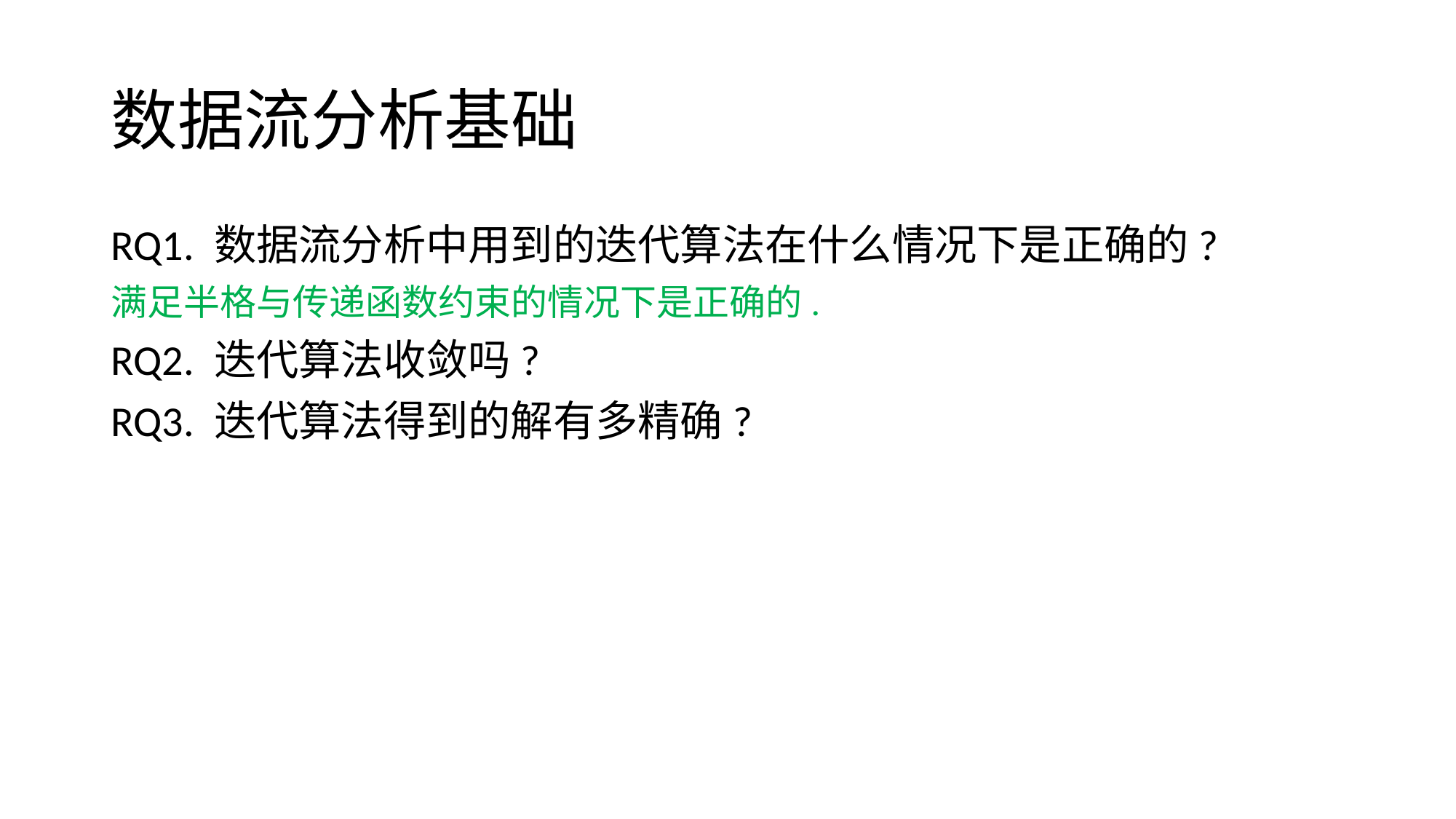

# 数据流分析基础
RQ1. 数据流分析中用到的迭代算法在什么情况下是正确的?
满足半格与传递函数约束的情况下是正确的.
RQ2. 迭代算法收敛吗?
RQ3. 迭代算法得到的解有多精确?